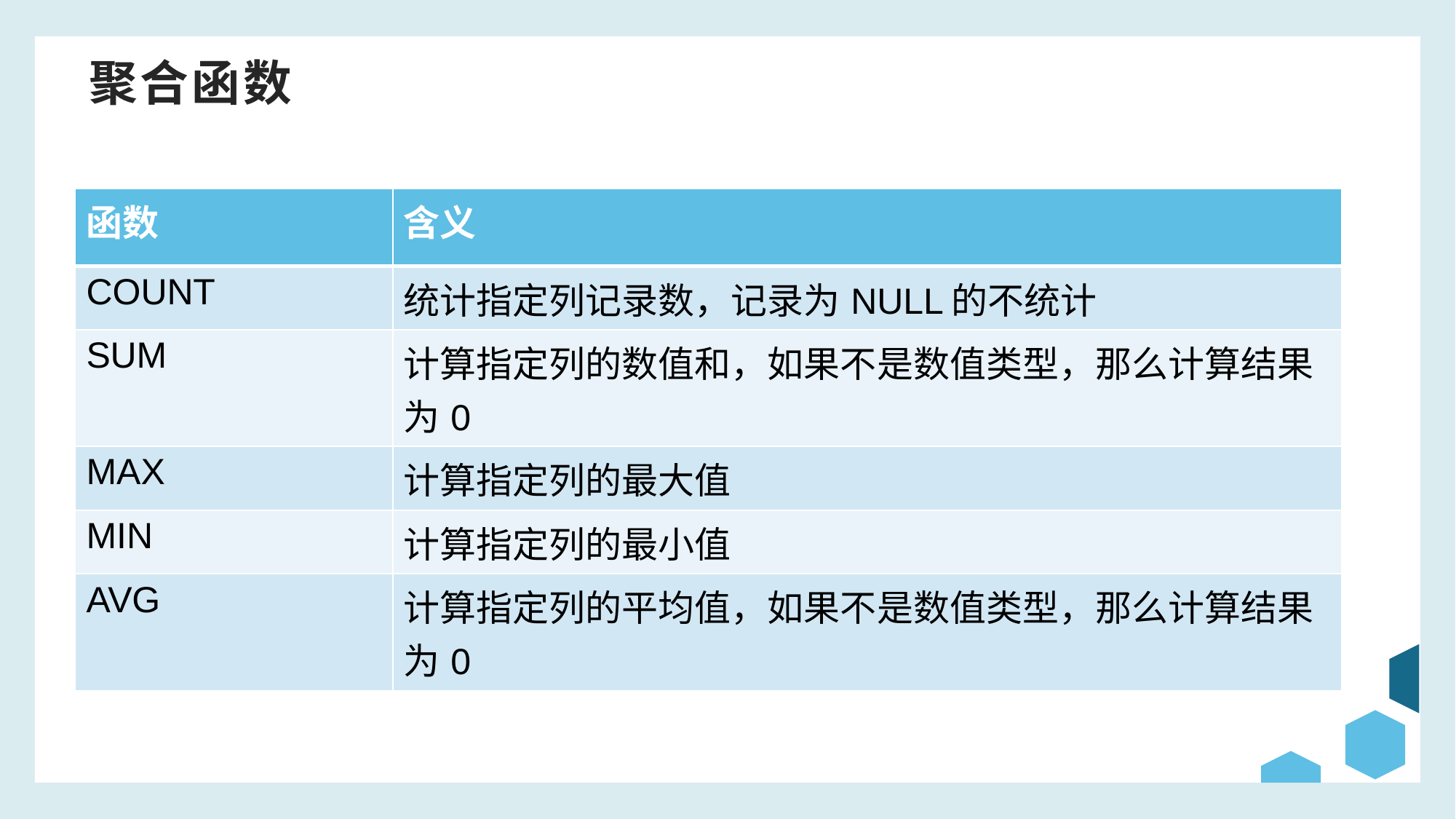

# 聚合函数
| 函数 | 含义 |
| --- | --- |
| COUNT | 统计指定列记录数，记录为NULL的不统计 |
| SUM | 计算指定列的数值和，如果不是数值类型，那么计算结果为0 |
| MAX | 计算指定列的最大值 |
| MIN | 计算指定列的最小值 |
| AVG | 计算指定列的平均值，如果不是数值类型，那么计算结果为0 |